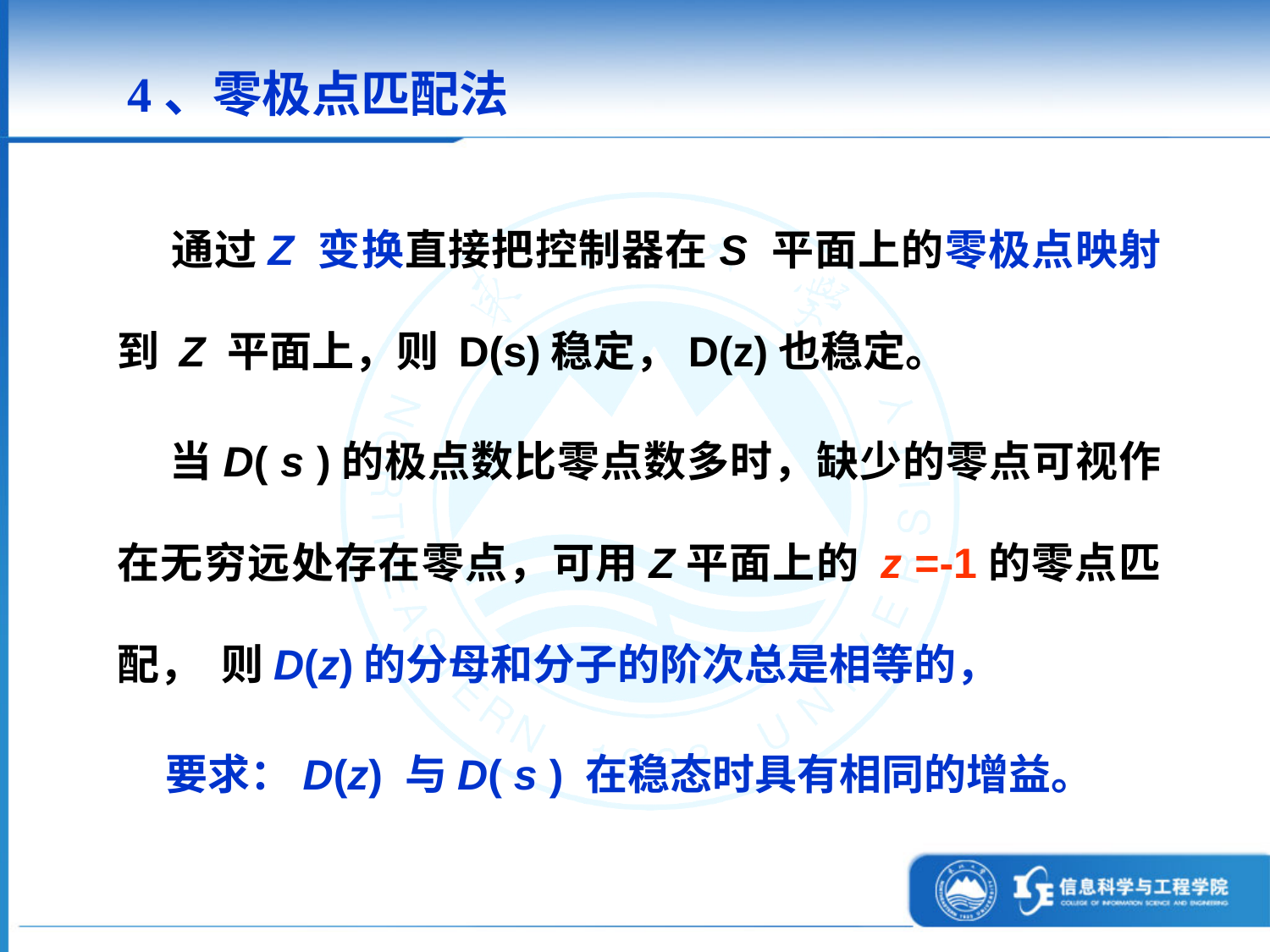

4、零极点匹配法
    通过Z 变换直接把控制器在S 平面上的零极点映射到 Z 平面上，则 D(s)稳定，D(z)也稳定。
    当D( s )的极点数比零点数多时，缺少的零点可视作在无穷远处存在零点，可用Z平面上的 z =-1的零点匹配，  则D(z)的分母和分子的阶次总是相等的，
    要求：D(z) 与D( s ) 在稳态时具有相同的增益。